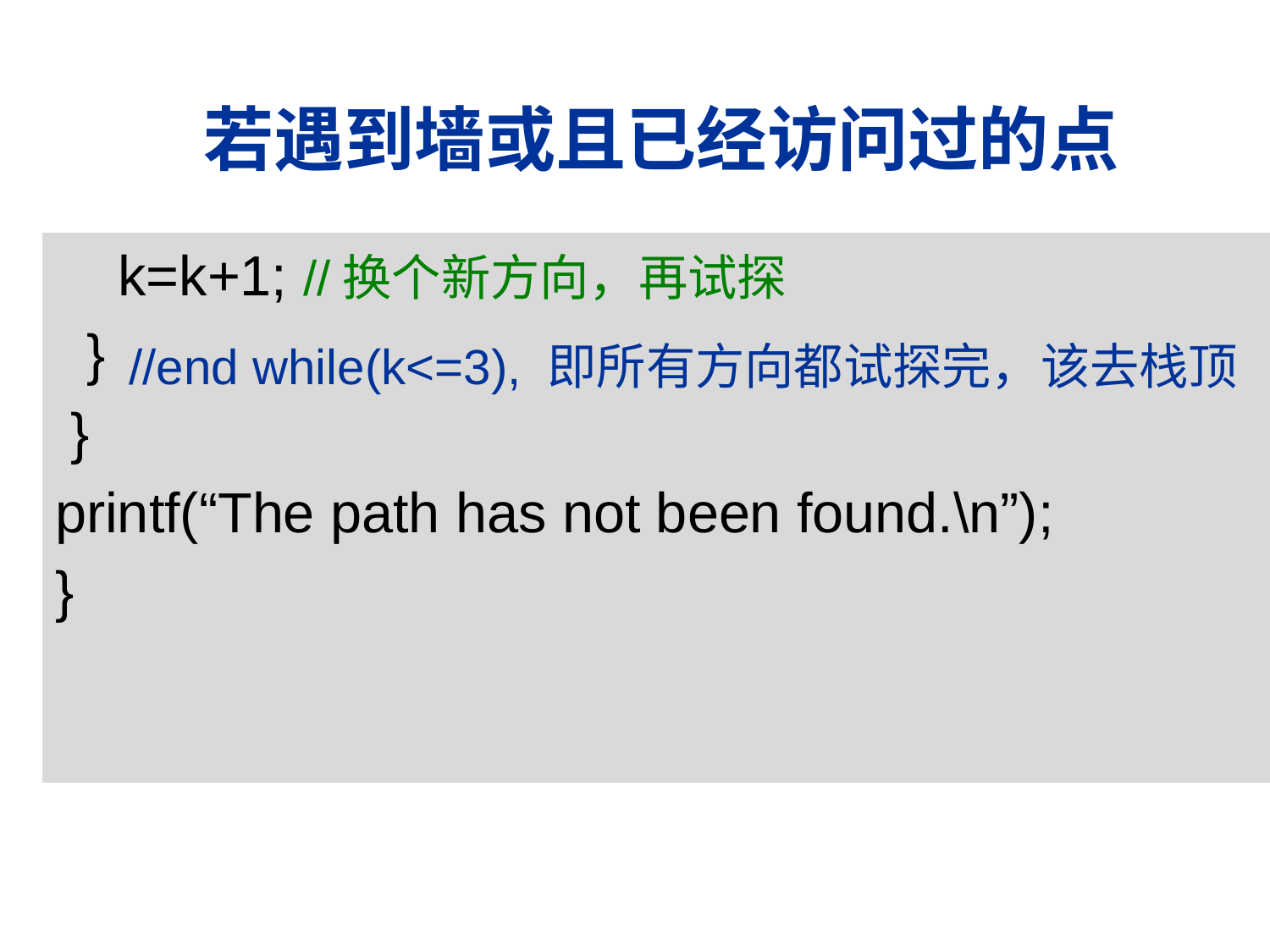

# 若遇到墙或且已经访问过的点
    k=k+1; //换个新方向，再试探
  }
 }
printf(“The path has not been found.\n”);
}
//end while(k<=3), 即所有方向都试探完，该去栈顶